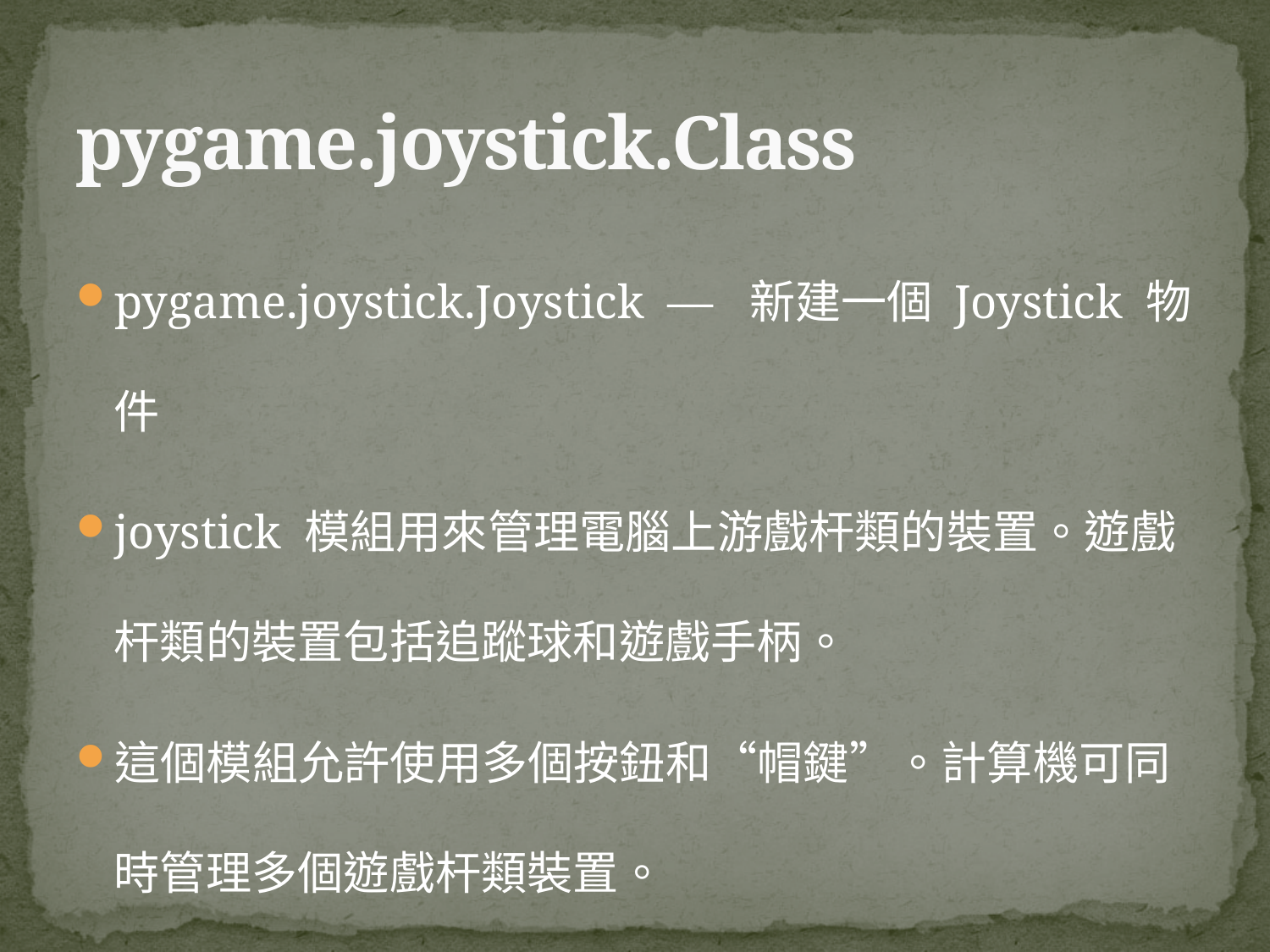

# pygame.joystick.Class
pygame.joystick.Joystick  —  新建一個 Joystick 物件
joystick 模組用來管理電腦上游戲杆類的裝置。遊戲杆類的裝置包括追蹤球和遊戲手柄。
這個模組允許使用多個按鈕和“帽鍵”。計算機可同時管理多個遊戲杆類裝置。